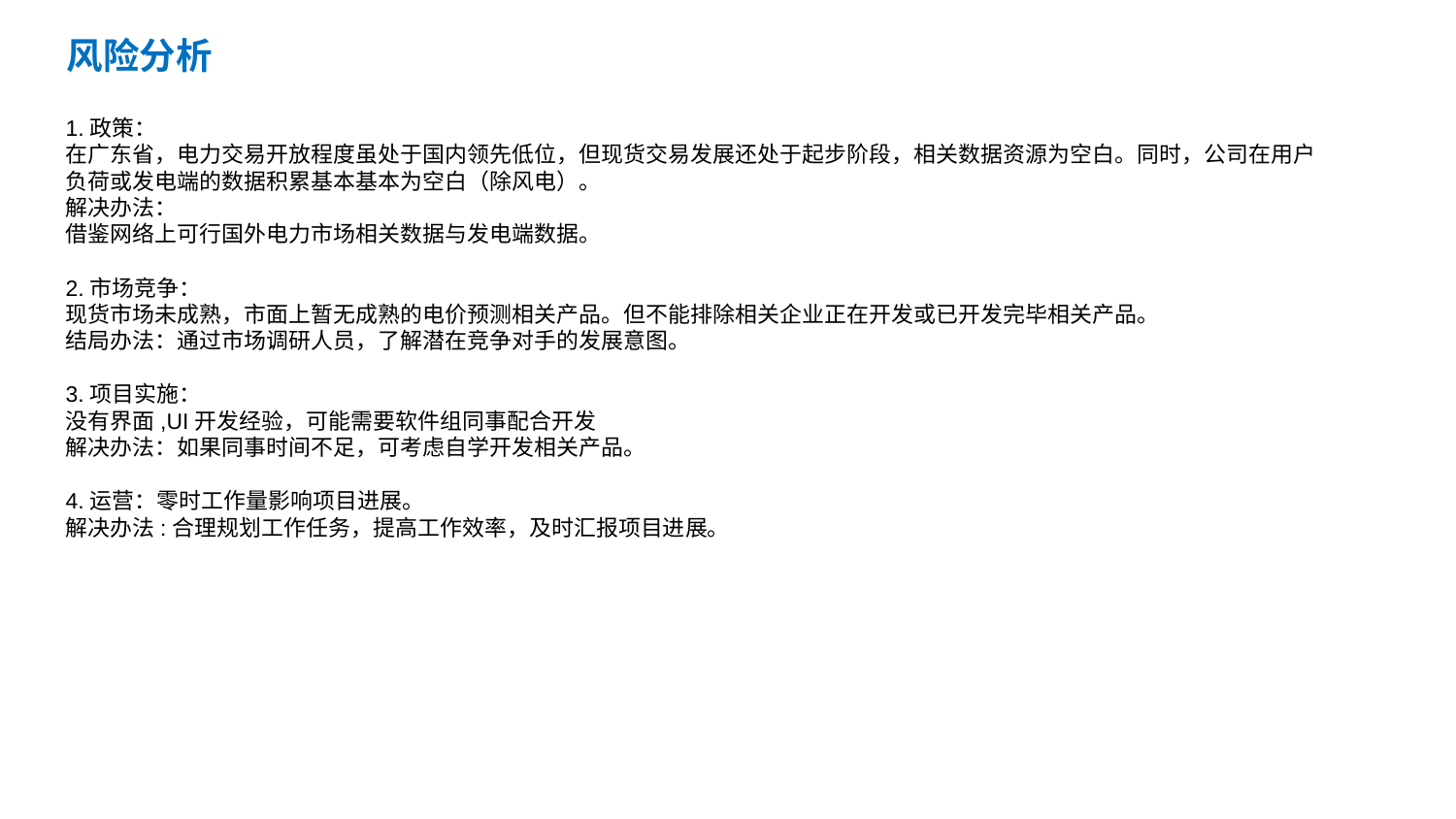

目 录
风险分析
1.政策：
在广东省，电力交易开放程度虽处于国内领先低位，但现货交易发展还处于起步阶段，相关数据资源为空白。同时，公司在用户负荷或发电端的数据积累基本基本为空白（除风电）。
解决办法：
借鉴网络上可行国外电力市场相关数据与发电端数据。

2.市场竞争：
现货市场未成熟，市面上暂无成熟的电价预测相关产品。但不能排除相关企业正在开发或已开发完毕相关产品。
结局办法：通过市场调研人员，了解潜在竞争对手的发展意图。

3.项目实施：
没有界面,UI开发经验，可能需要软件组同事配合开发
解决办法：如果同事时间不足，可考虑自学开发相关产品。

4.运营：零时工作量影响项目进展。
解决办法:合理规划工作任务，提高工作效率，及时汇报项目进展。